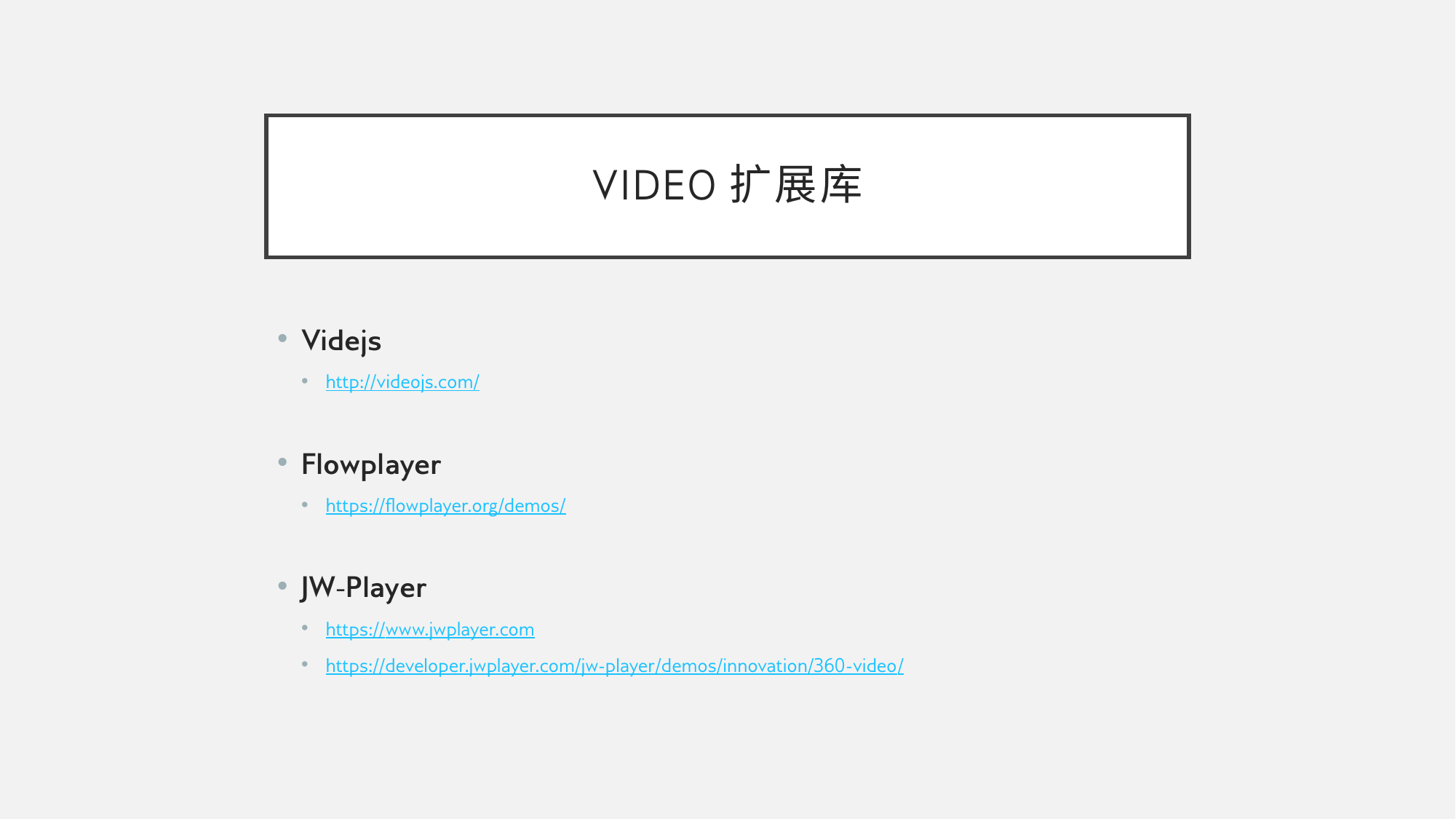

# Video扩展库
Videjs
http://videojs.com/

Flowplayer
https://flowplayer.org/demos/

JW-Player
https://www.jwplayer.com
https://developer.jwplayer.com/jw-player/demos/innovation/360-video/